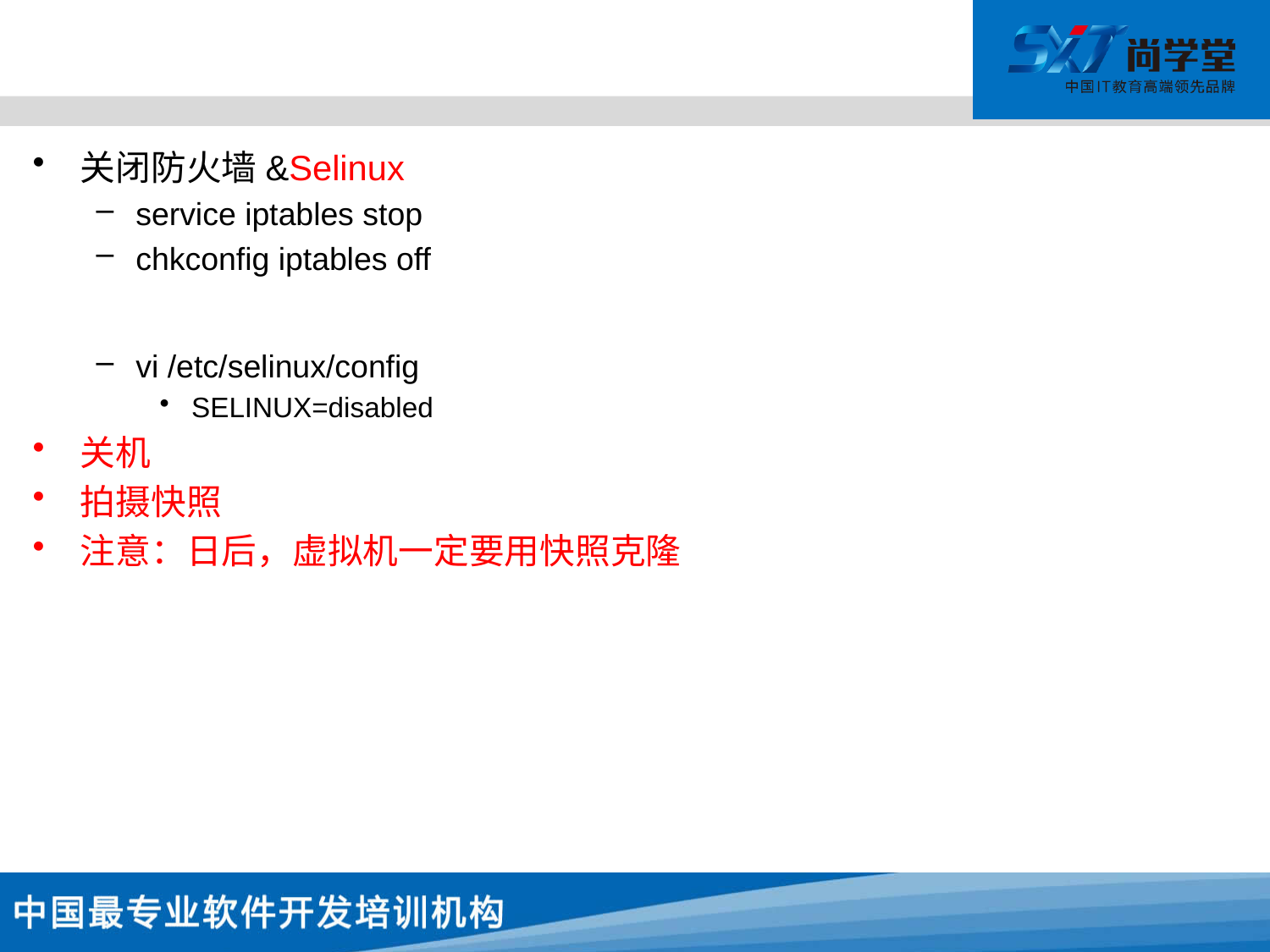

#
关闭防火墙&Selinux
service iptables stop
chkconfig iptables off

vi /etc/selinux/config
SELINUX=disabled
关机
拍摄快照
注意：日后，虚拟机一定要用快照克隆